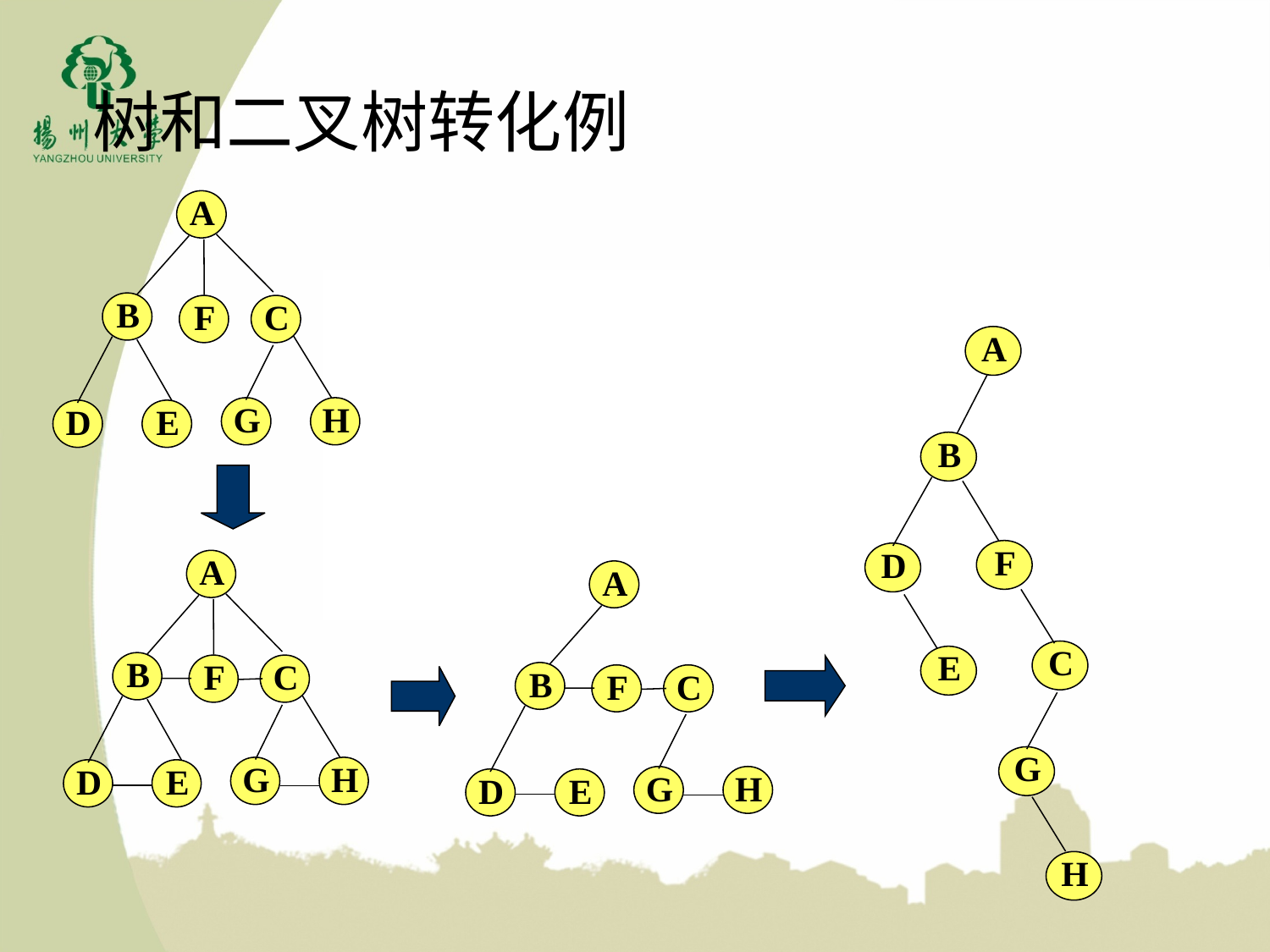

树和二叉树转化例
A

B

F
C

G
H

D
E

A

B

F

D

C

E

G

H

A

B

F
C

G
H

D
E

A

B

F
C

G
H

D
E